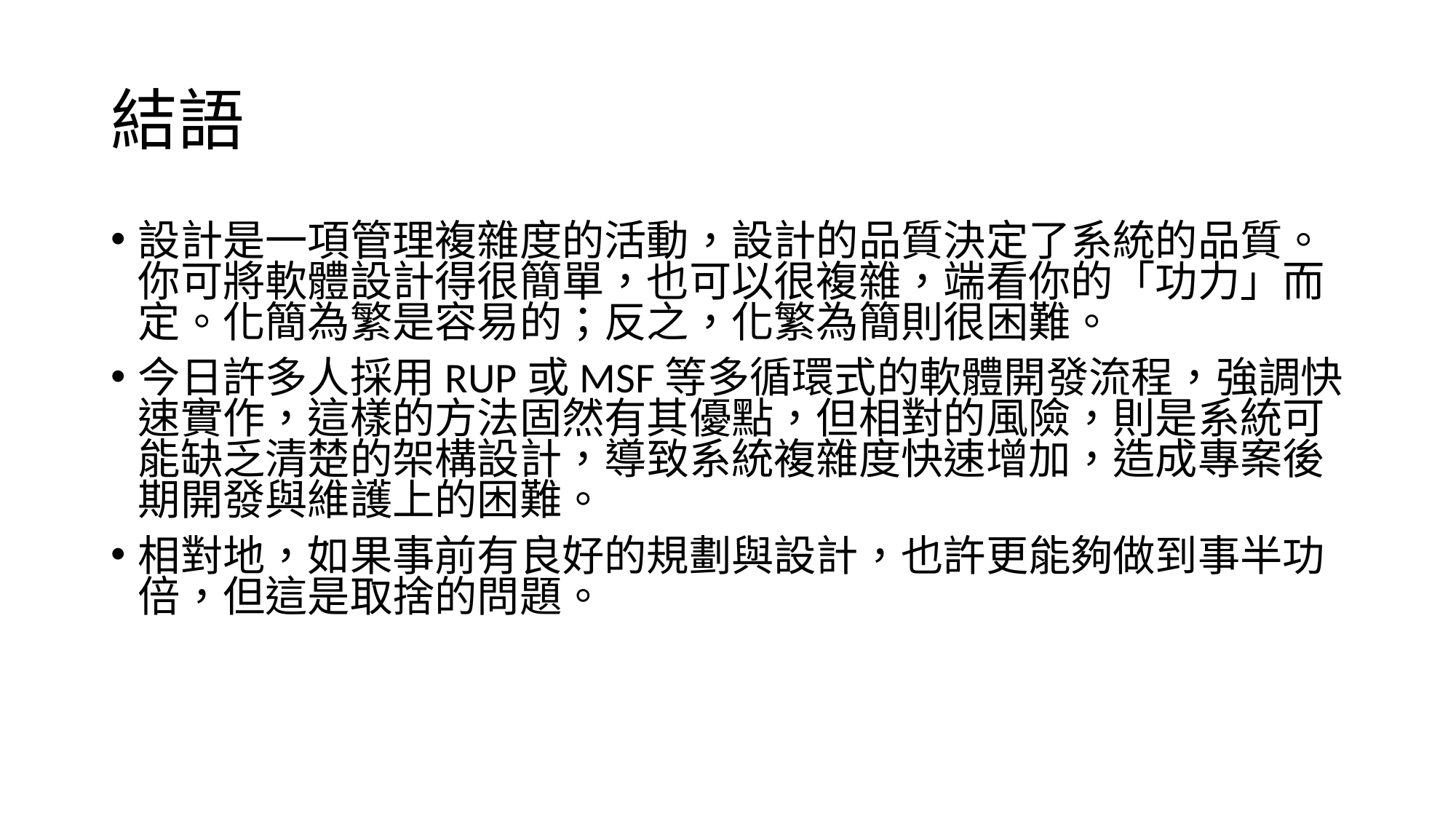

結語
設計是一項管理複雜度的活動，設計的品質決定了系統的品質。你可將軟體設計得很簡單，也可以很複雜，端看你的「功力」而定。化簡為繁是容易的；反之，化繁為簡則很困難。
今日許多人採用RUP或MSF等多循環式的軟體開發流程，強調快速實作，這樣的方法固然有其優點，但相對的風險，則是系統可能缺乏清楚的架構設計，導致系統複雜度快速增加，造成專案後期開發與維護上的困難。
相對地，如果事前有良好的規劃與設計，也許更能夠做到事半功倍，但這是取捨的問題。